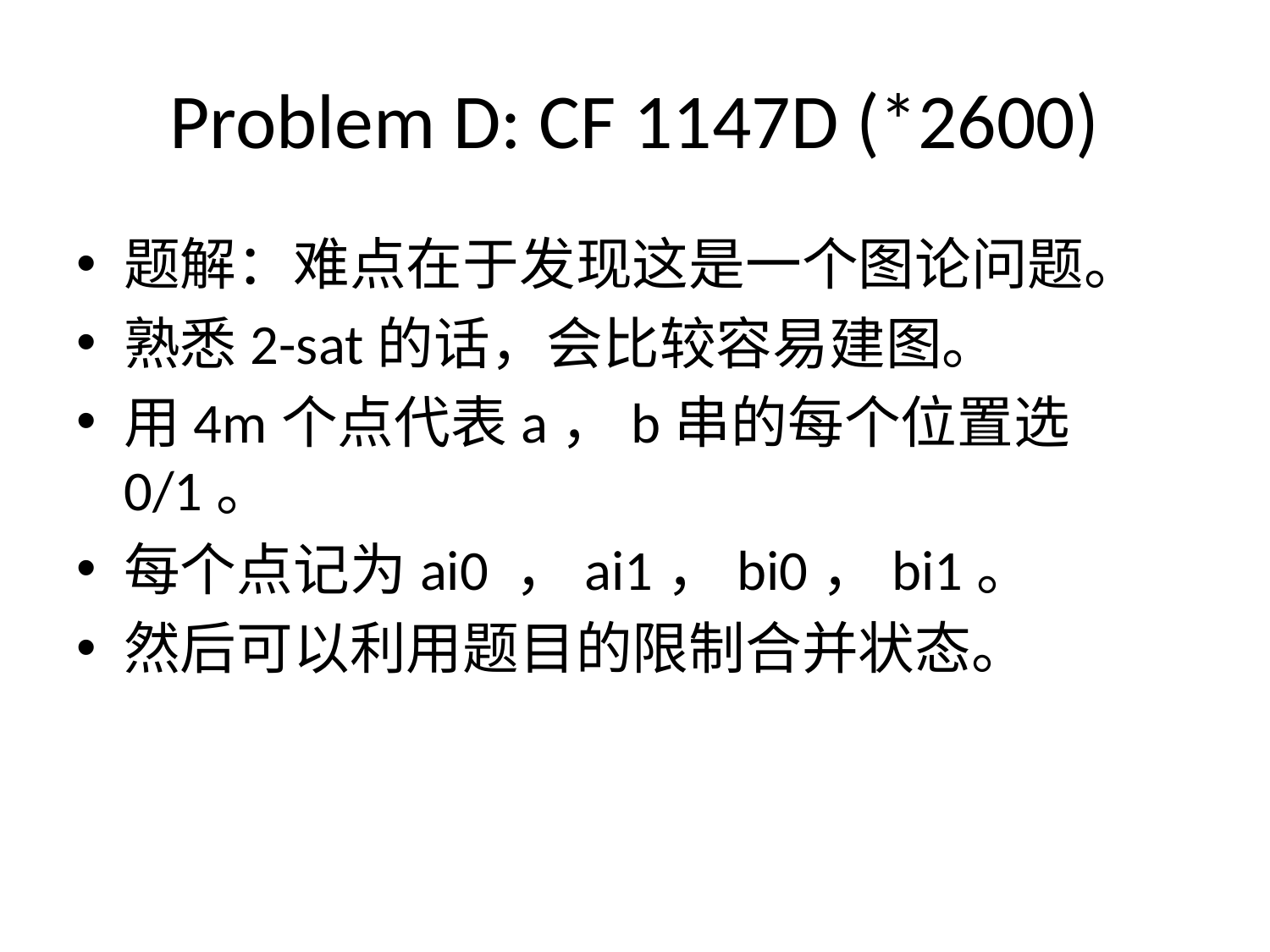

# Problem D: CF 1147D (*2600)
题解：难点在于发现这是一个图论问题。
熟悉2-sat的话，会比较容易建图。
用4m个点代表a，b串的每个位置选0/1。
每个点记为ai0 ，ai1，bi0，bi1。
然后可以利用题目的限制合并状态。